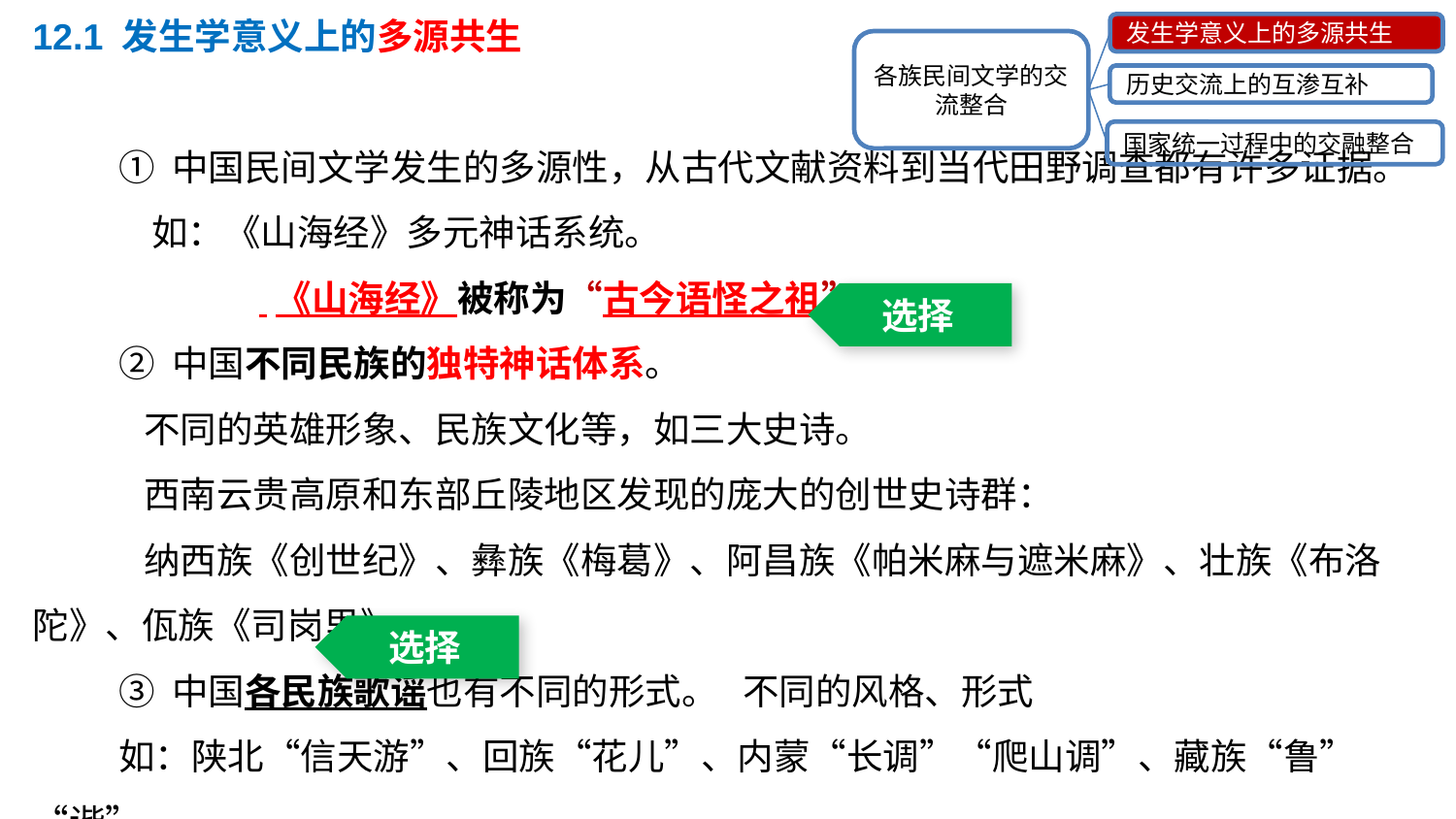

发生学意义上的多源共生
各族民间文学的交流整合
历史交流上的互渗互补
国家统一过程中的交融整合
12.1 发生学意义上的多源共生

① 中国民间文学发生的多源性，从古代文献资料到当代田野调查都有许多证据。
   如：《山海经》多元神话系统。
                  《山海经》被称为“古今语怪之祖”
② 中国不同民族的独特神话体系。
  不同的英雄形象、民族文化等，如三大史诗。
  西南云贵高原和东部丘陵地区发现的庞大的创世史诗群：
  纳西族《创世纪》、彝族《梅葛》、阿昌族《帕米麻与遮米麻》、壮族《布洛陀》、佤族《司岗里》
③ 中国各民族歌谣也有不同的形式。   不同的风格、形式
如：陕北“信天游”、回族“花儿”、内蒙“长调”“爬山调”、藏族“鲁”“谐”
选择
选择